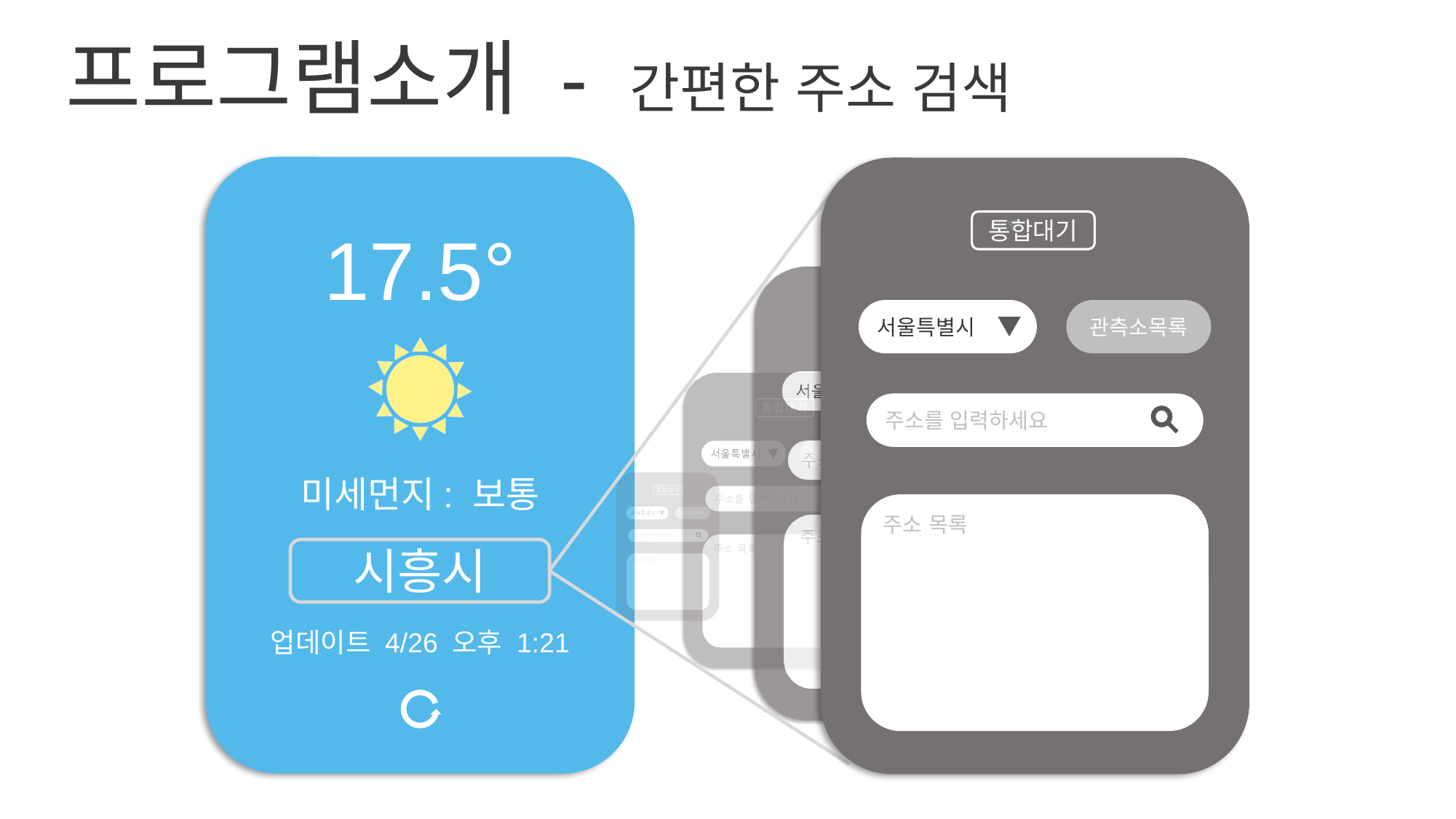

프로그램소개 - 간편한 주소 검색

17.5°

미세먼지: 보통
시흥시
업데이트 4/26 오후 1:21

통합대기

서울특별시

관측소목록
주소를 입력하세요

주소 목록